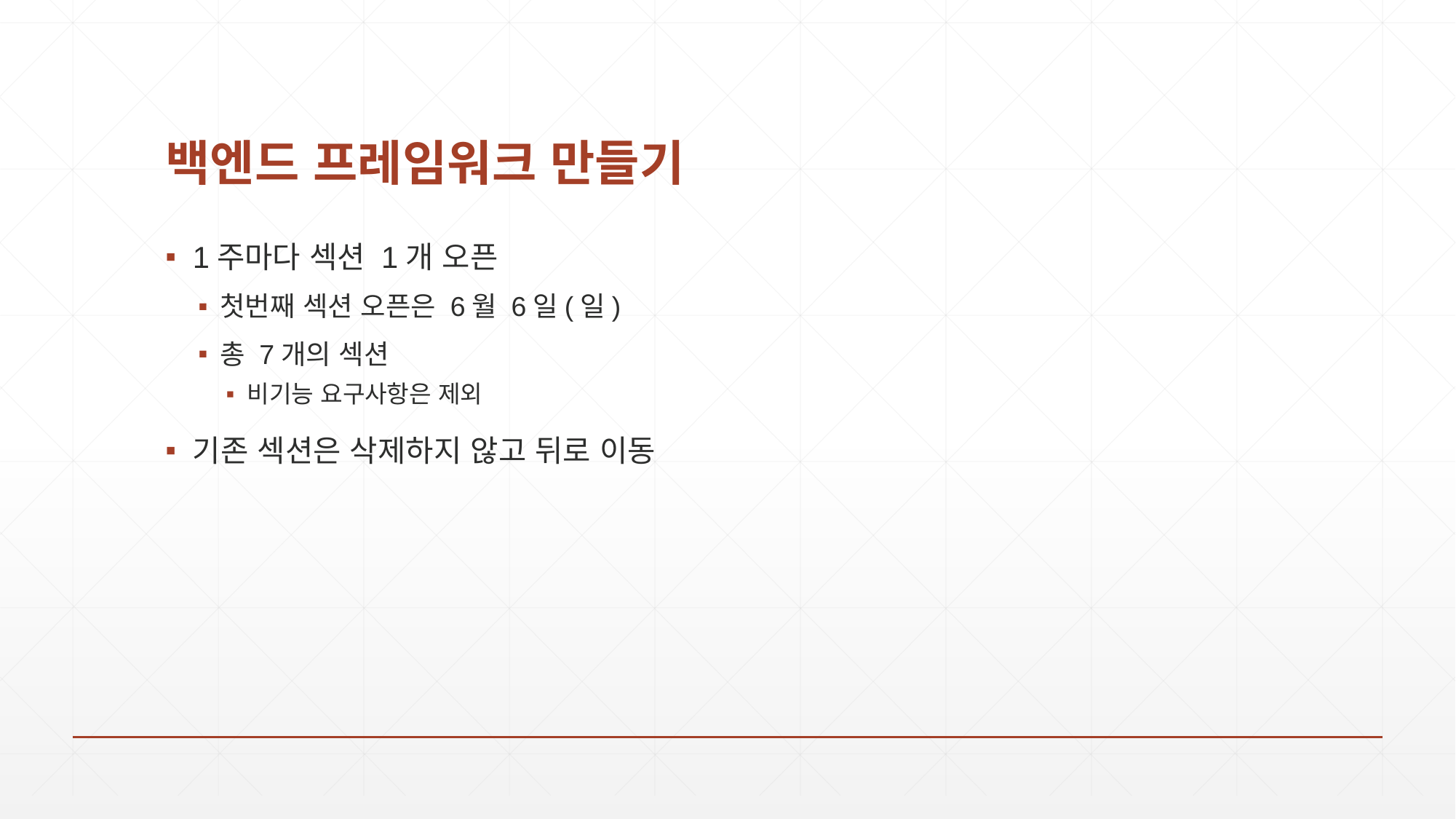

# 백엔드 프레임워크 만들기
1주마다 섹션 1개 오픈
첫번째 섹션 오픈은 6월 6일(일)
총 7개의 섹션
비기능 요구사항은 제외
기존 섹션은 삭제하지 않고 뒤로 이동